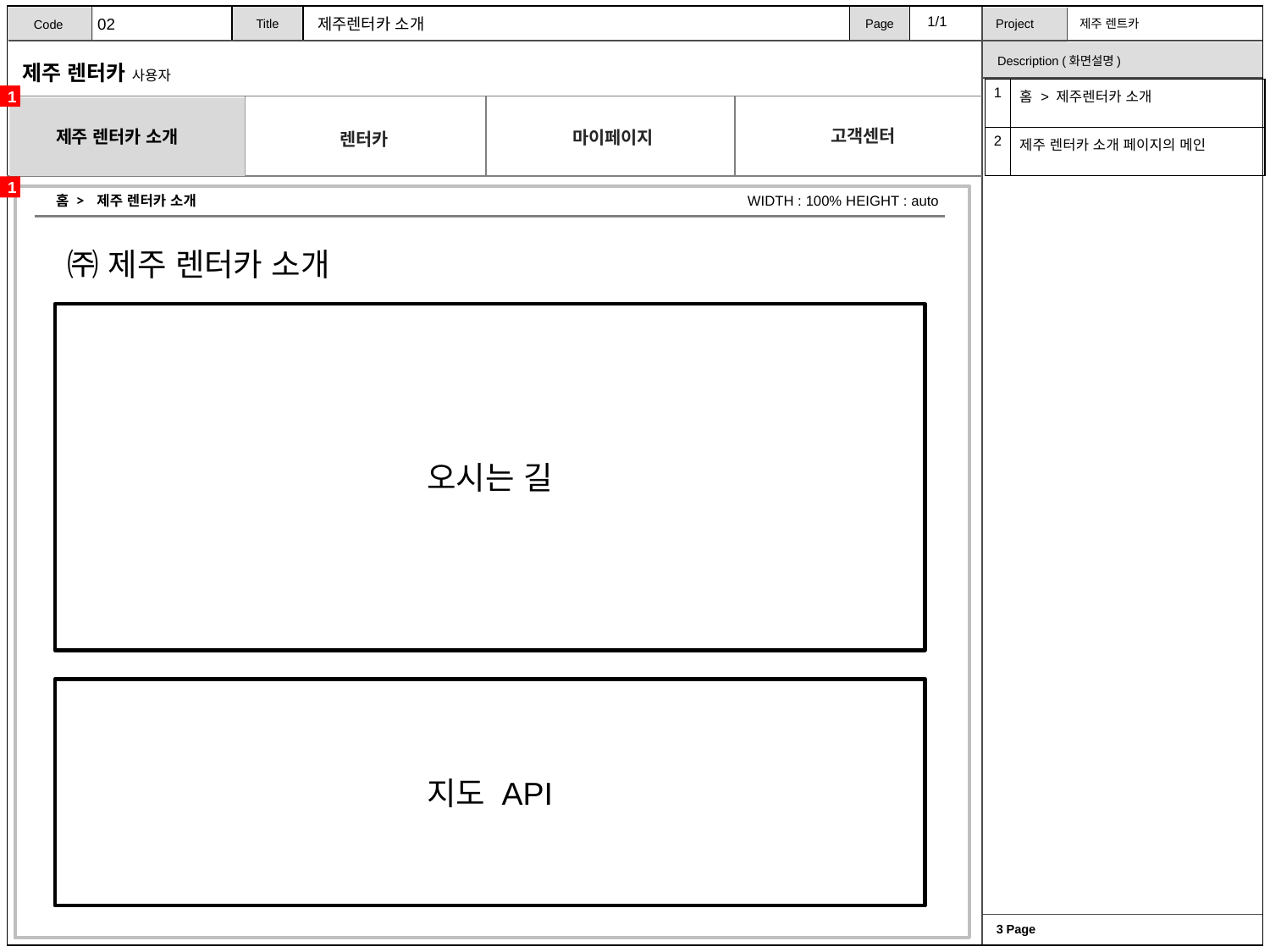

1/1
02
제주렌터카 소개
| 1 | 홈 > 제주렌터카 소개 |
| --- | --- |
| 2 | 제주 렌터카 소개 페이지의 메인 |
1

제주 렌터카 소개
1
홈 > 제주 렌터카 소개
WIDTH : 100% HEIGHT : auto

㈜ 제주 렌터카 소개

오시는 길
지도 API